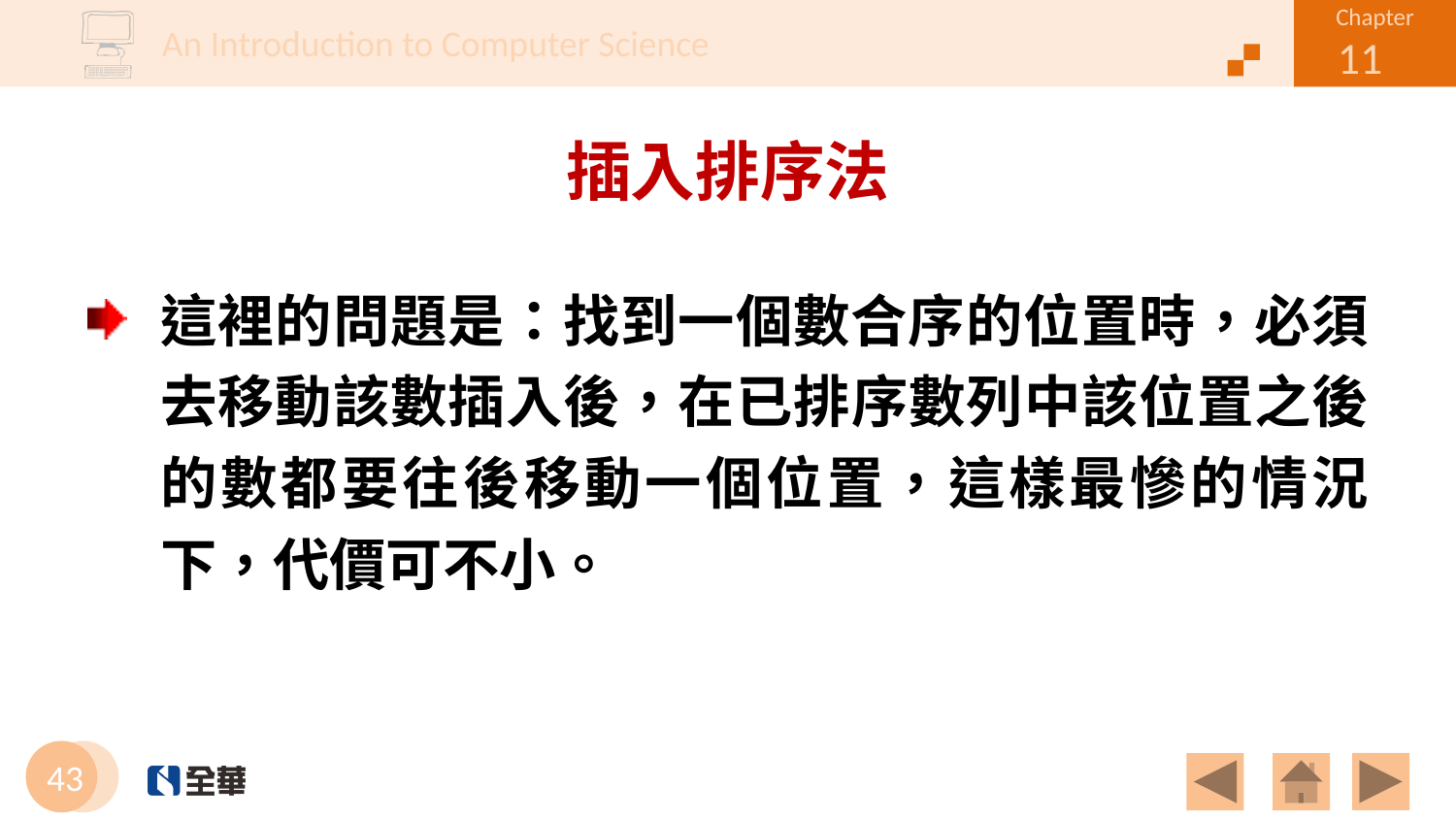

# 插入排序法
這裡的問題是：找到一個數合序的位置時，必須去移動該數插入後，在已排序數列中該位置之後的數都要往後移動一個位置，這樣最慘的情況下，代價可不小。